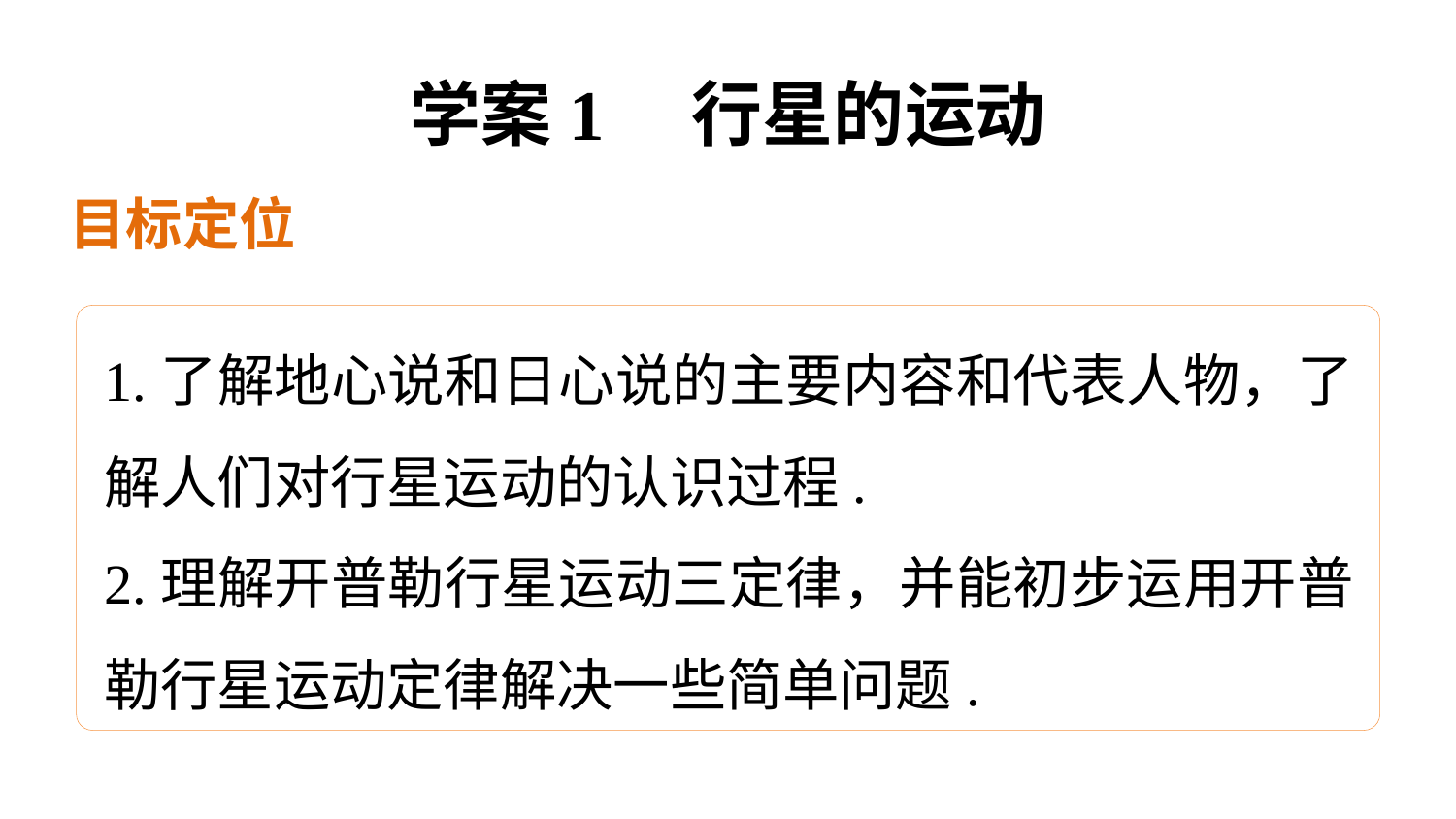

学案1　行星的运动
目标定位
1.了解地心说和日心说的主要内容和代表人物，了解人们对行星运动的认识过程.
2.理解开普勒行星运动三定律，并能初步运用开普勒行星运动定律解决一些简单问题.